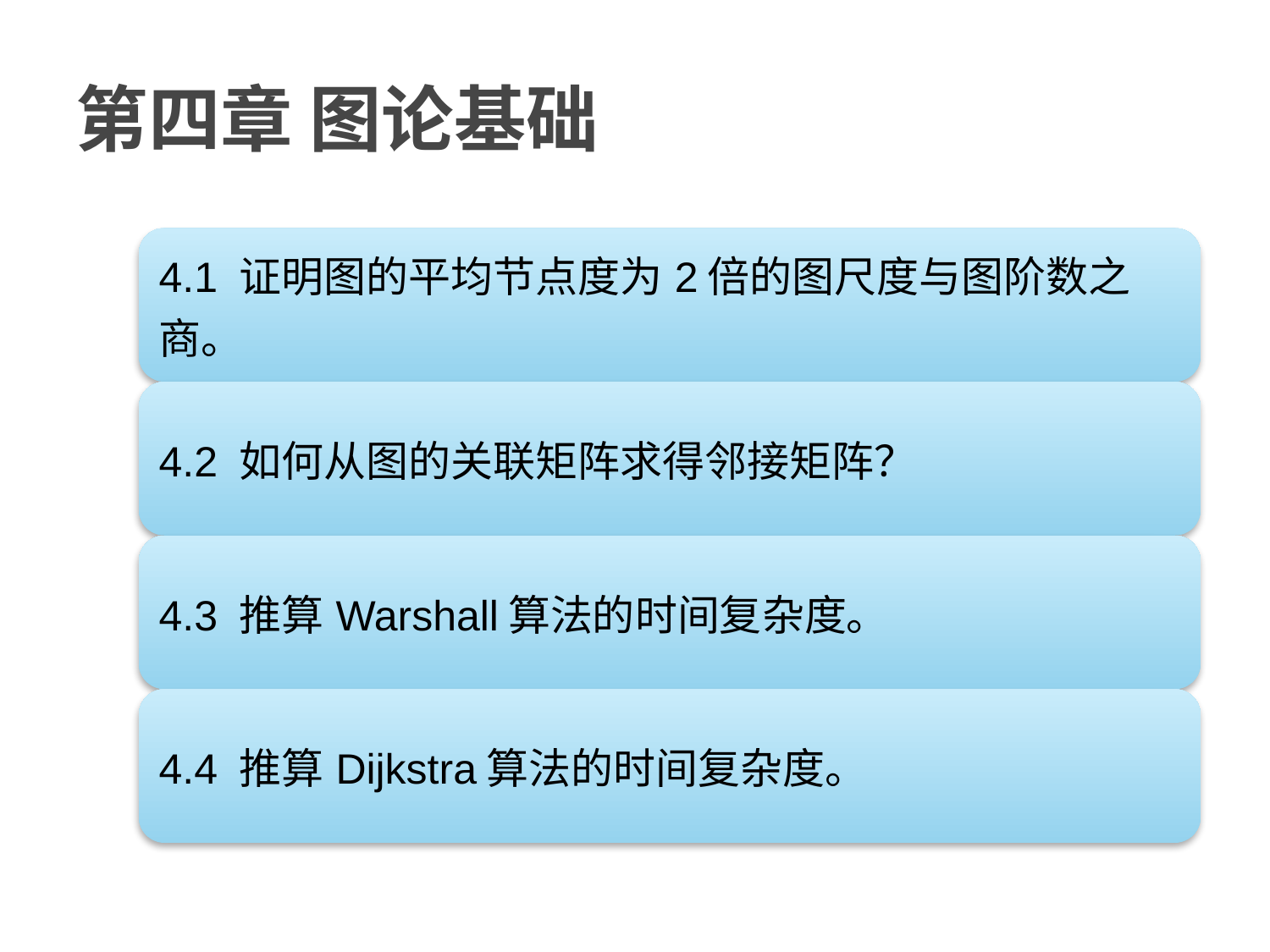

# 第四章 图论基础
4.1 证明图的平均节点度为2倍的图尺度与图阶数之商。
4.2 如何从图的关联矩阵求得邻接矩阵？
4.3 推算Warshall算法的时间复杂度。
4.4 推算Dijkstra算法的时间复杂度。